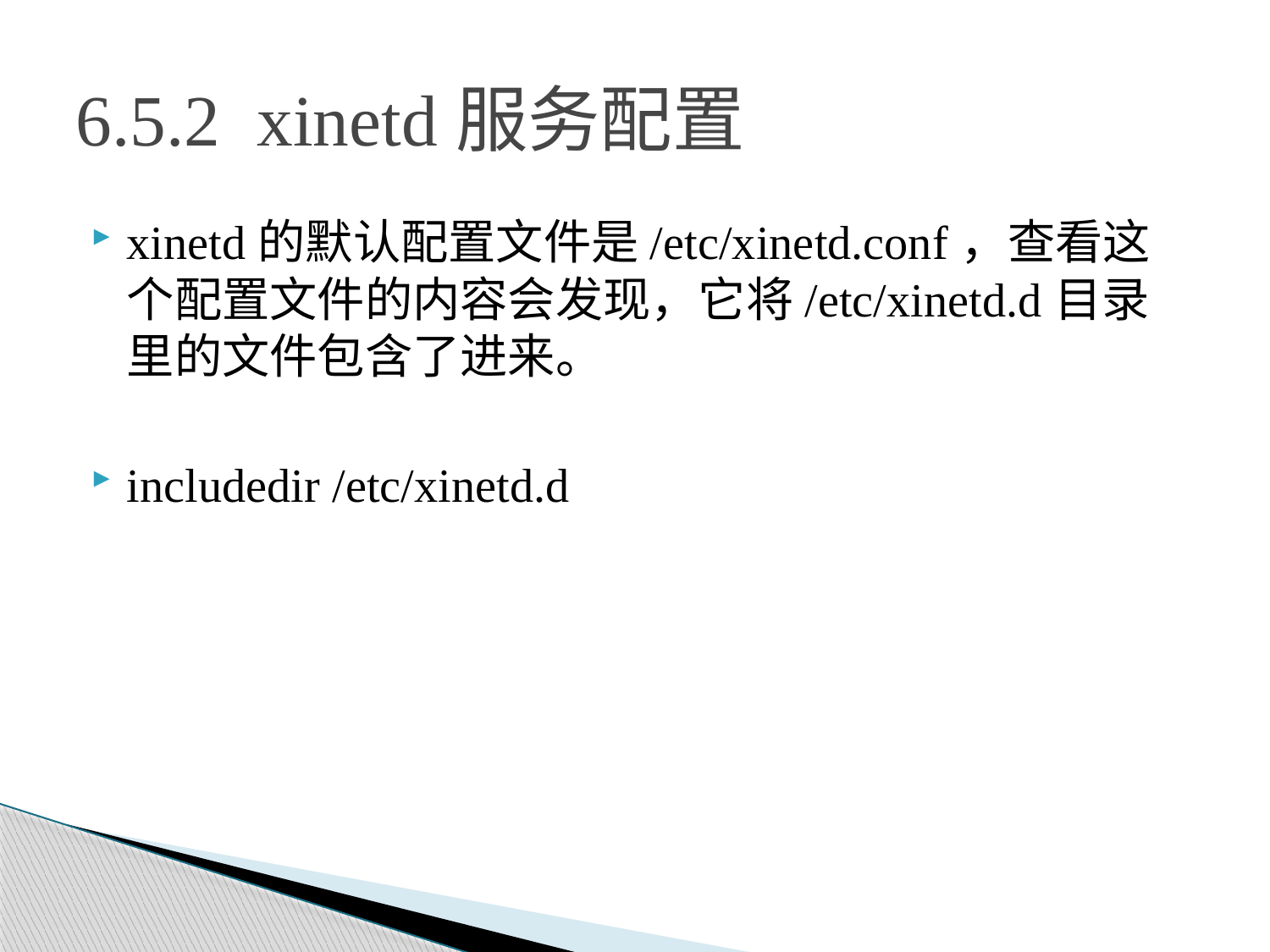

# 6.5.2  xinetd服务配置
xinetd的默认配置文件是/etc/xinetd.conf，查看这个配置文件的内容会发现，它将/etc/xinetd.d目录里的文件包含了进来。

includedir /etc/xinetd.d